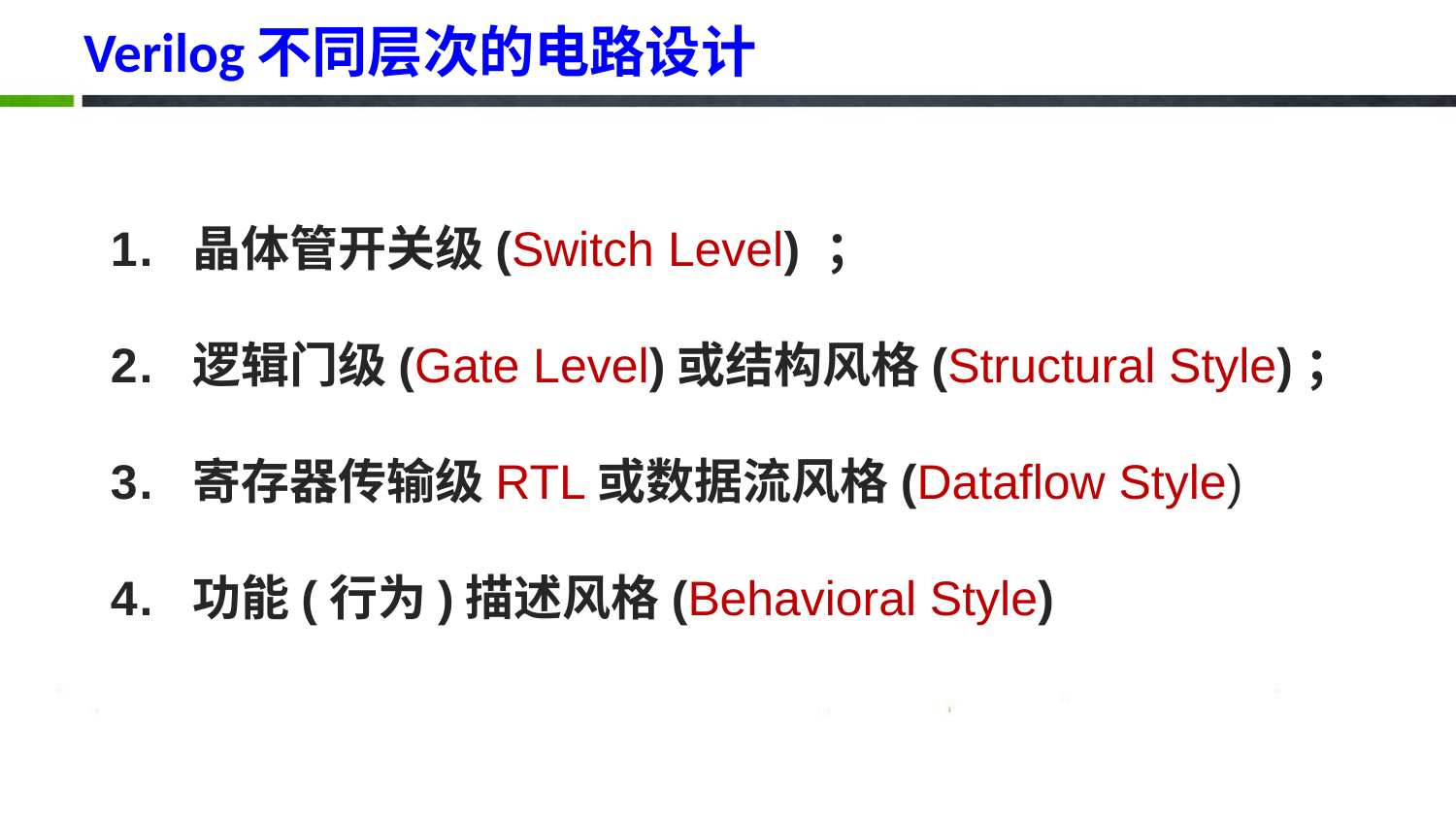

# Verilog不同层次的电路设计
晶体管开关级(Switch Level) ；
逻辑门级(Gate Level)或结构风格(Structural Style)；
寄存器传输级RTL或数据流风格(Dataflow Style)
功能(行为)描述风格(Behavioral Style)